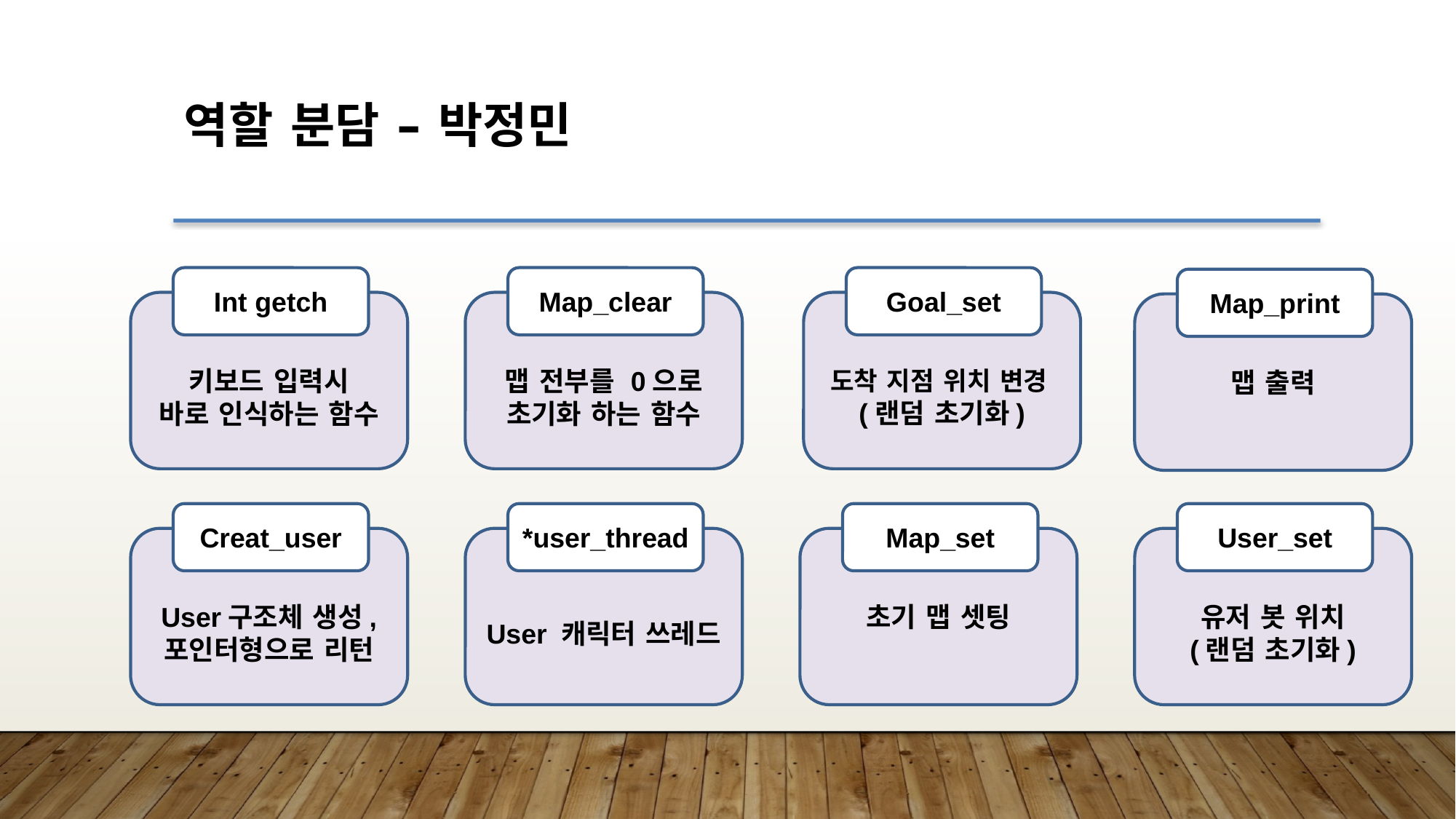

역할 분담 – 박정민

Int getch
Map_clear
Goal_set
Map_print

키보드 입력시
바로 인식하는 함수

맵 전부를 0으로
초기화 하는 함수

도착 지점 위치 변경(랜덤 초기화)
맵 출력
Creat_user
*user_thread
Map_set
User_set

User구조체 생성,
포인터형으로 리턴

User 캐릭터 쓰레드
초기 맵 셋팅

유저 봇 위치
(랜덤 초기화)